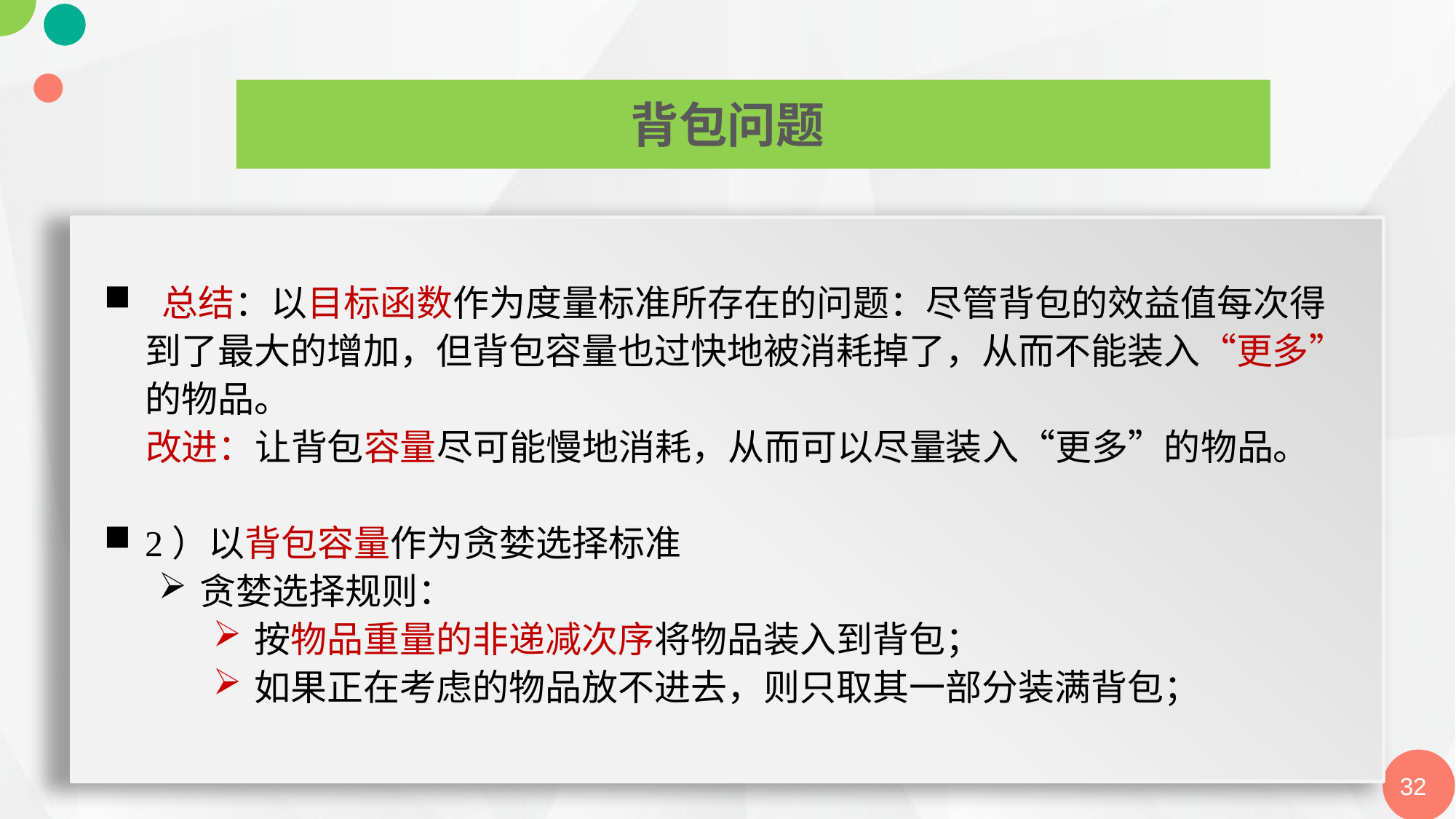

背包问题
 总结：以目标函数作为度量标准所存在的问题：尽管背包的效益值每次得到了最大的增加，但背包容量也过快地被消耗掉了，从而不能装入“更多”的物品。
    改进：让背包容量尽可能慢地消耗，从而可以尽量装入“更多”的物品。

2）以背包容量作为贪婪选择标准
贪婪选择规则：
按物品重量的非递减次序将物品装入到背包；
如果正在考虑的物品放不进去，则只取其一部分装满背包；